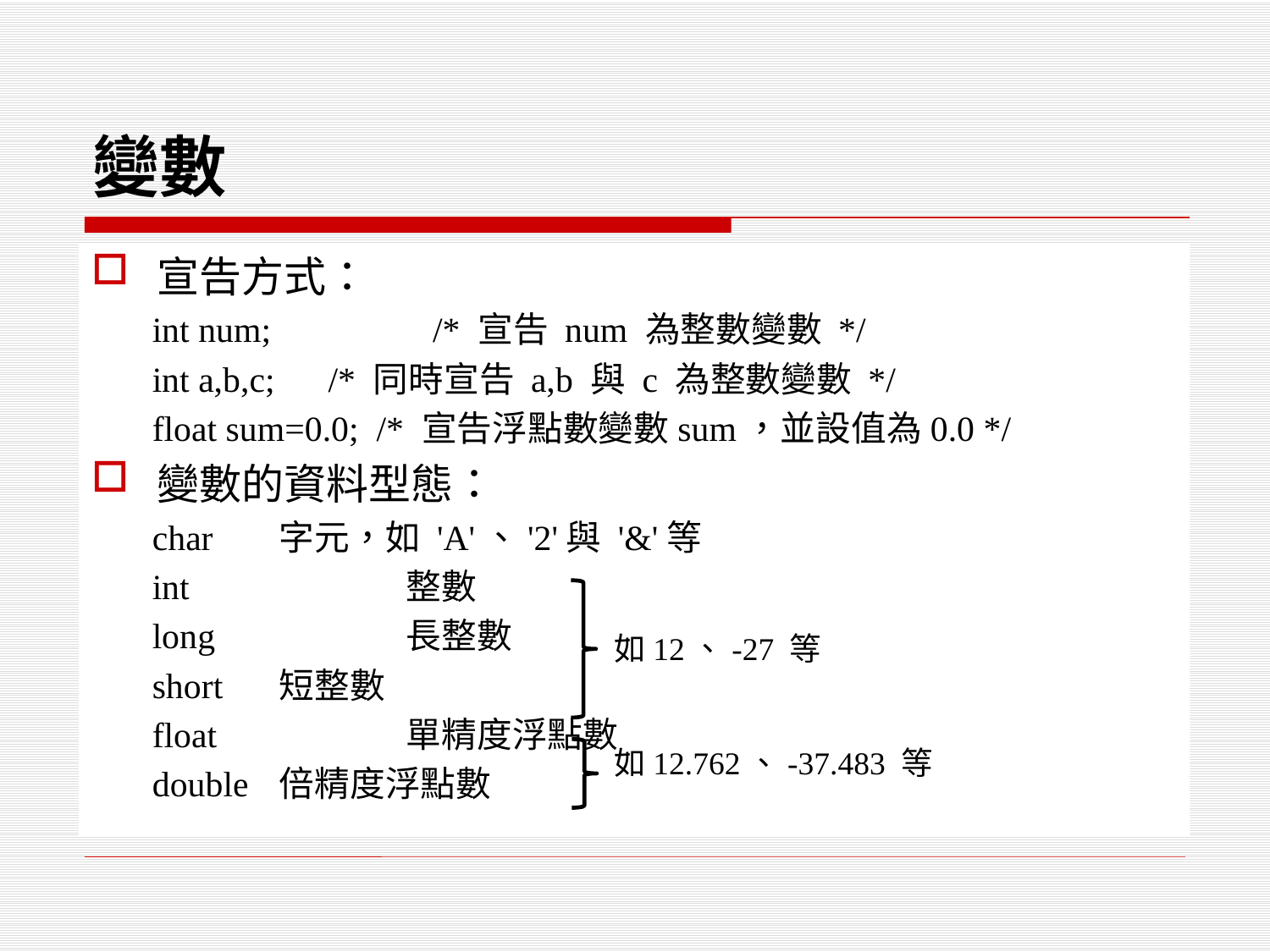

# 變數
宣告方式：
int num; 	   /* 宣告 num 為整數變數 */
int a,b,c;      /* 同時宣告 a,b 與 c 為整數變數 */
float sum=0.0;  /* 宣告浮點數變數sum，並設值為0.0 */
變數的資料型態：
char    	字元，如 'A'、'2'與 '&'等
int		整數
long		長整數
short 	短整數
float		單精度浮點數
double	倍精度浮點數

    如12、-27 等

    如12.762、-37.483 等